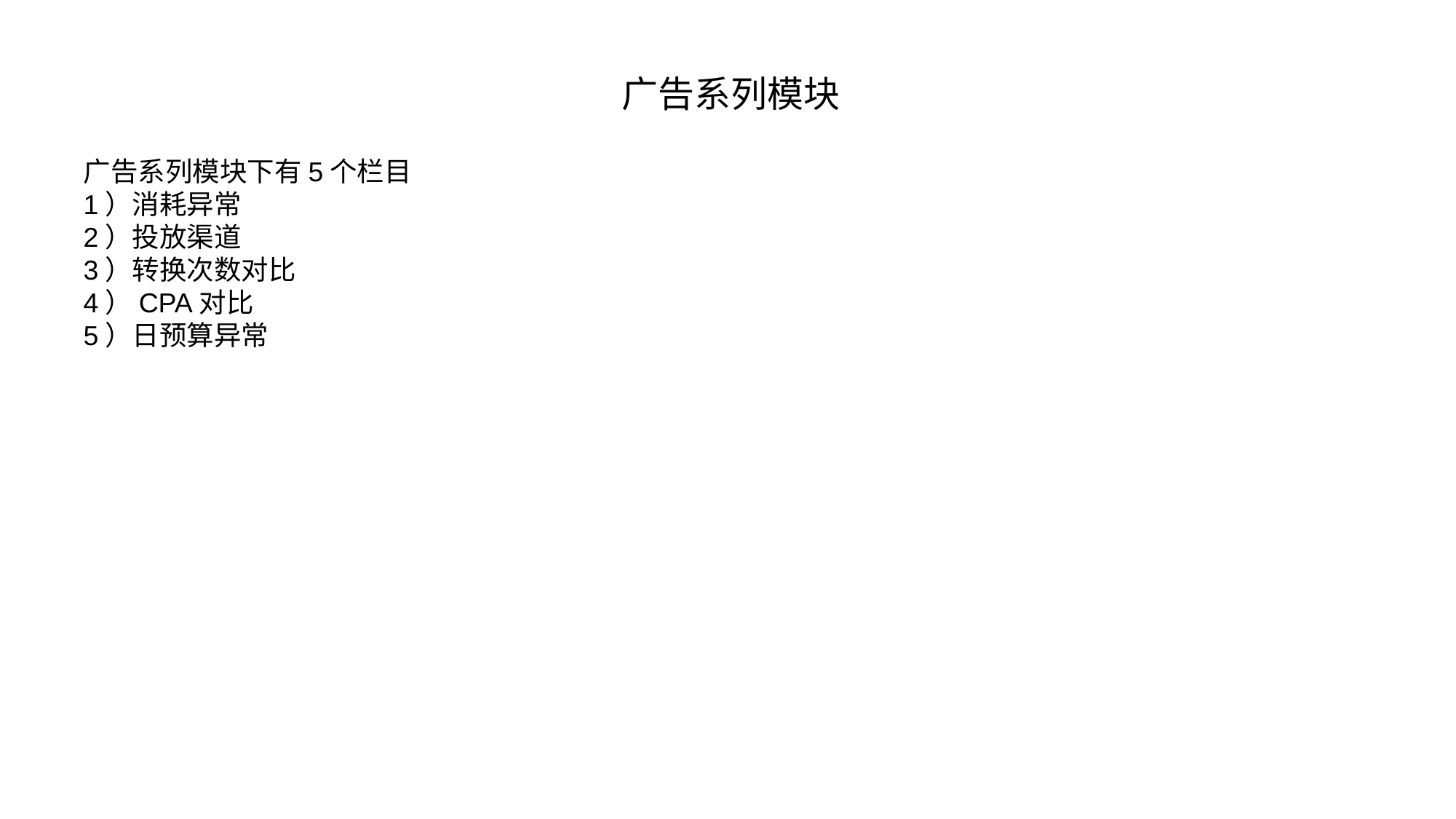

广告系列模块
广告系列模块下有5个栏目
1）消耗异常
2）投放渠道
3）转换次数对比
4）CPA对比
5）日预算异常